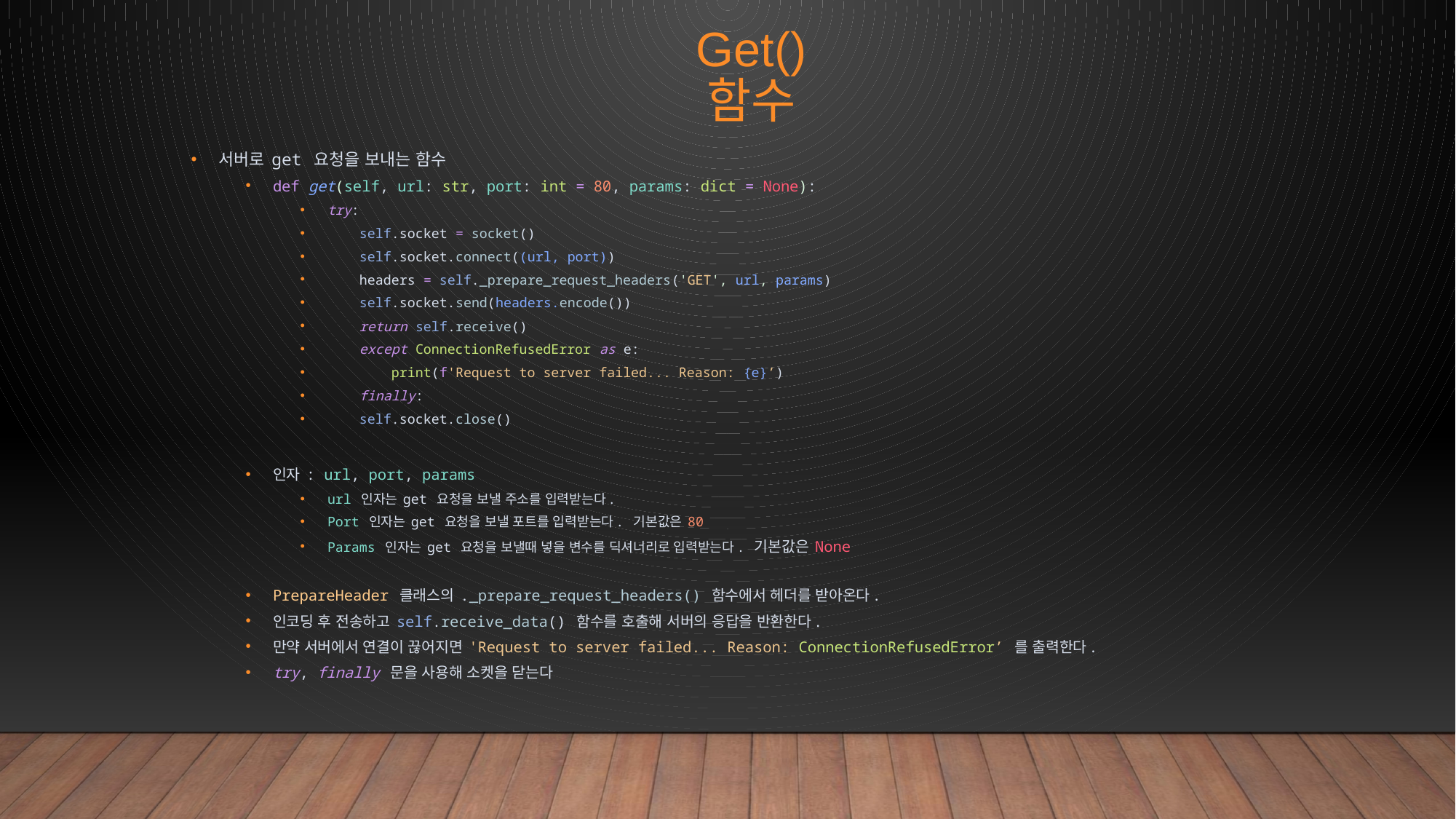

# Get() 함수
서버로 get 요청을 보내는 함수
def get(self, url: str, port: int = 80, params: dict = None):
try:
    self.socket = socket()
    self.socket.connect((url, port))
    headers = self._prepare_request_headers('GET', url, params)
    self.socket.send(headers.encode())
    return self.receive()
    except ConnectionRefusedError as e:
        print(f'Request to server failed... Reason: {e}’)
    finally:
    self.socket.close()

인자 : url, port, params
url 인자는 get 요청을 보낼 주소를 입력받는다.
Port 인자는 get 요청을 보낼 포트를 입력받는다. 기본값은 80
Params 인자는 get 요청을 보낼때 넣을 변수를 딕셔너리로 입력받는다. 기본값은 None

PrepareHeader 클래스의 ._prepare_request_headers() 함수에서 헤더를 받아온다.
인코딩 후 전송하고 self.receive_data() 함수를 호출해 서버의 응답을 반환한다.
만약 서버에서 연결이 끊어지면 'Request to server failed... Reason: ConnectionRefusedError’ 를 출력한다.
try, finally 문을 사용해 소켓을 닫는다